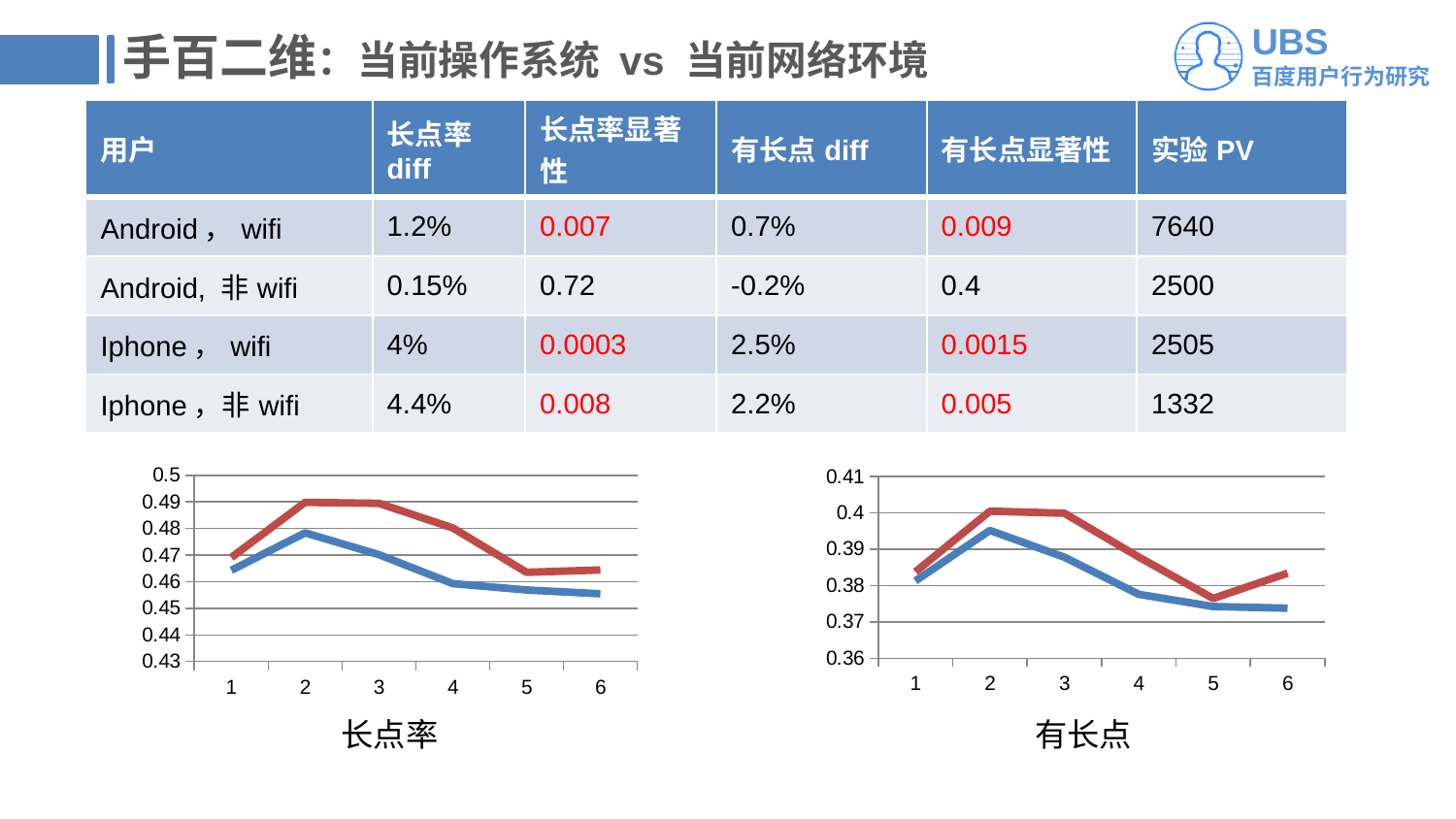

# 手百二维：当前操作系统 vs 当前网络环境

| 用户 | 长点率diff | 长点率显著性 | 有长点diff | 有长点显著性 | 实验PV |
| --- | --- | --- | --- | --- | --- |
| Android，wifi | 1.2% | 0.007 | 0.7% | 0.009 | 7640 |
| Android, 非wifi | 0.15% | 0.72 | -0.2% | 0.4 | 2500 |
| Iphone，wifi | 4% | 0.0003 | 2.5% | 0.0015 | 2505 |
| Iphone，非wifi | 4.4% | 0.008 | 2.2% | 0.005 | 1332 |

### Chart

| Category |  |  |
|---|---|---|

### Chart

| Category |  |  |
|---|---|---|
长点率
有长点